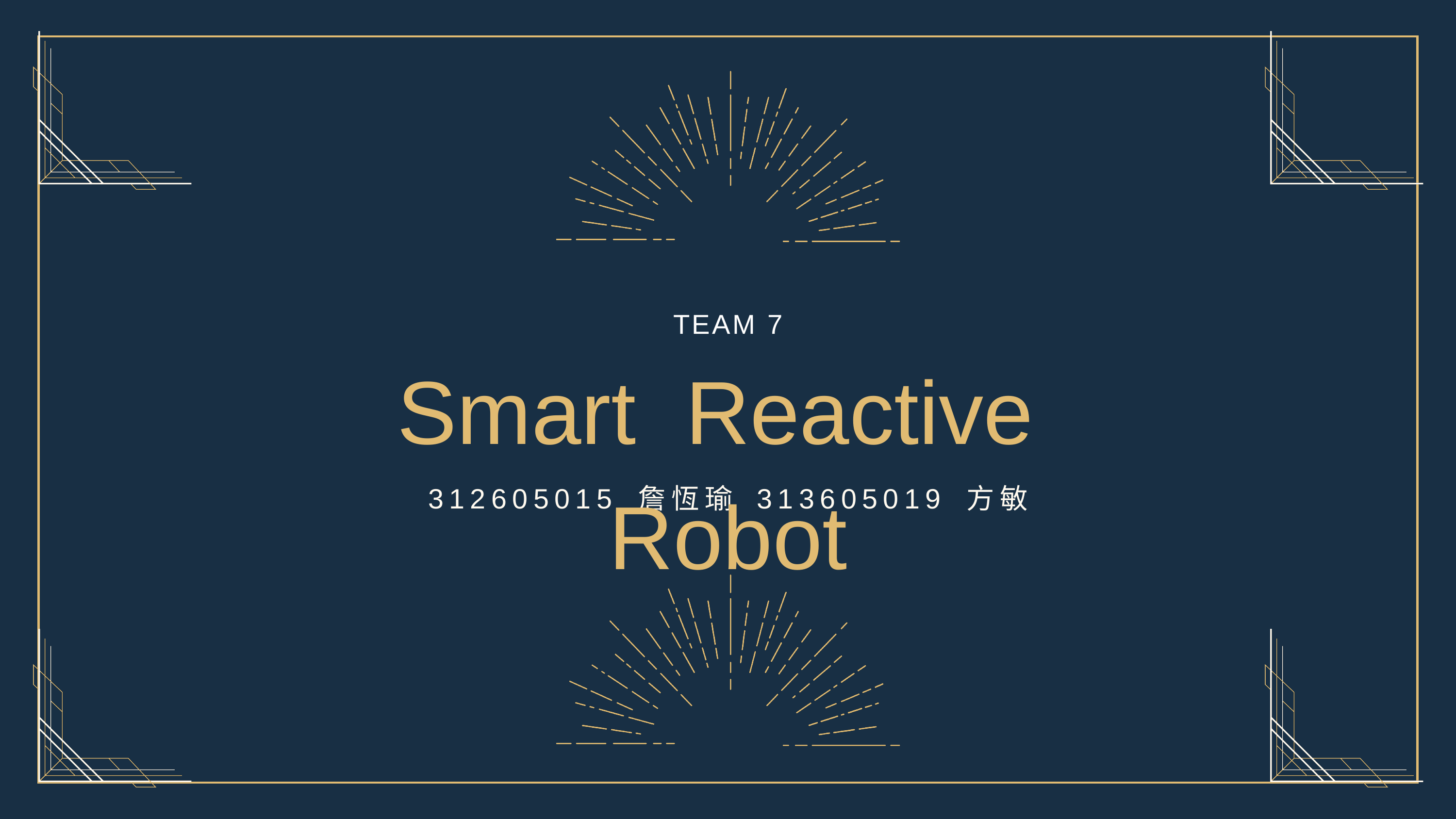

TEAM 7
Smart  Reactive  Robot
312605015 詹恆瑜 313605019 方敏